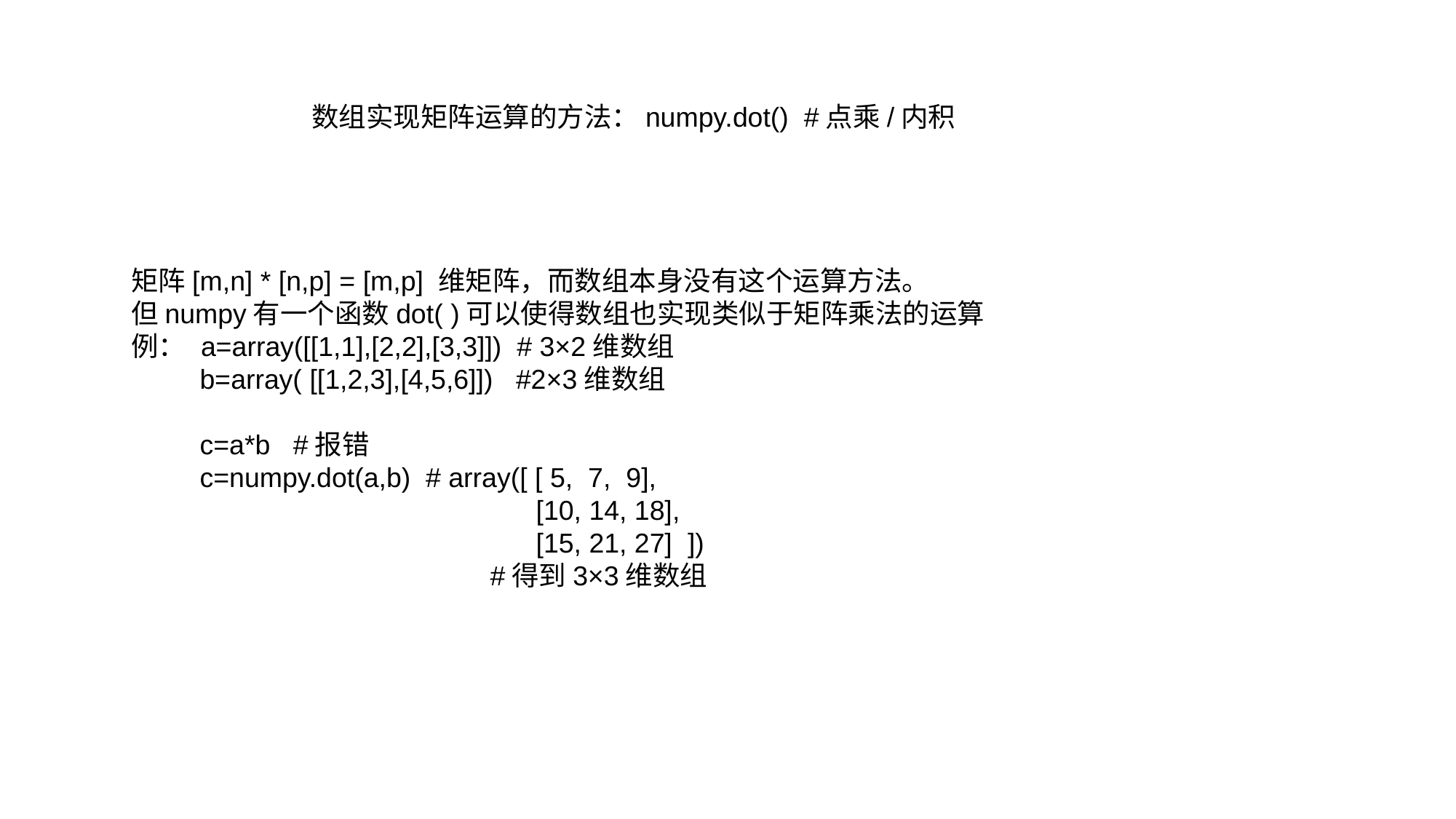

数组实现矩阵运算的方法：numpy.dot()  #点乘/内积
矩阵[m,n] * [n,p] = [m,p] 维矩阵，而数组本身没有这个运算方法。
但numpy有一个函数dot( )可以使得数组也实现类似于矩阵乘法的运算
例： a=array([[1,1],[2,2],[3,3]])  # 3×2维数组
         b=array( [[1,2,3],[4,5,6]])   #2×3维数组

         c=a*b   #报错
         c=numpy.dot(a,b)  # array([ [ 5,  7,  9],
                                                     [10, 14, 18],
                                                     [15, 21, 27]  ])
                                               #得到3×3维数组